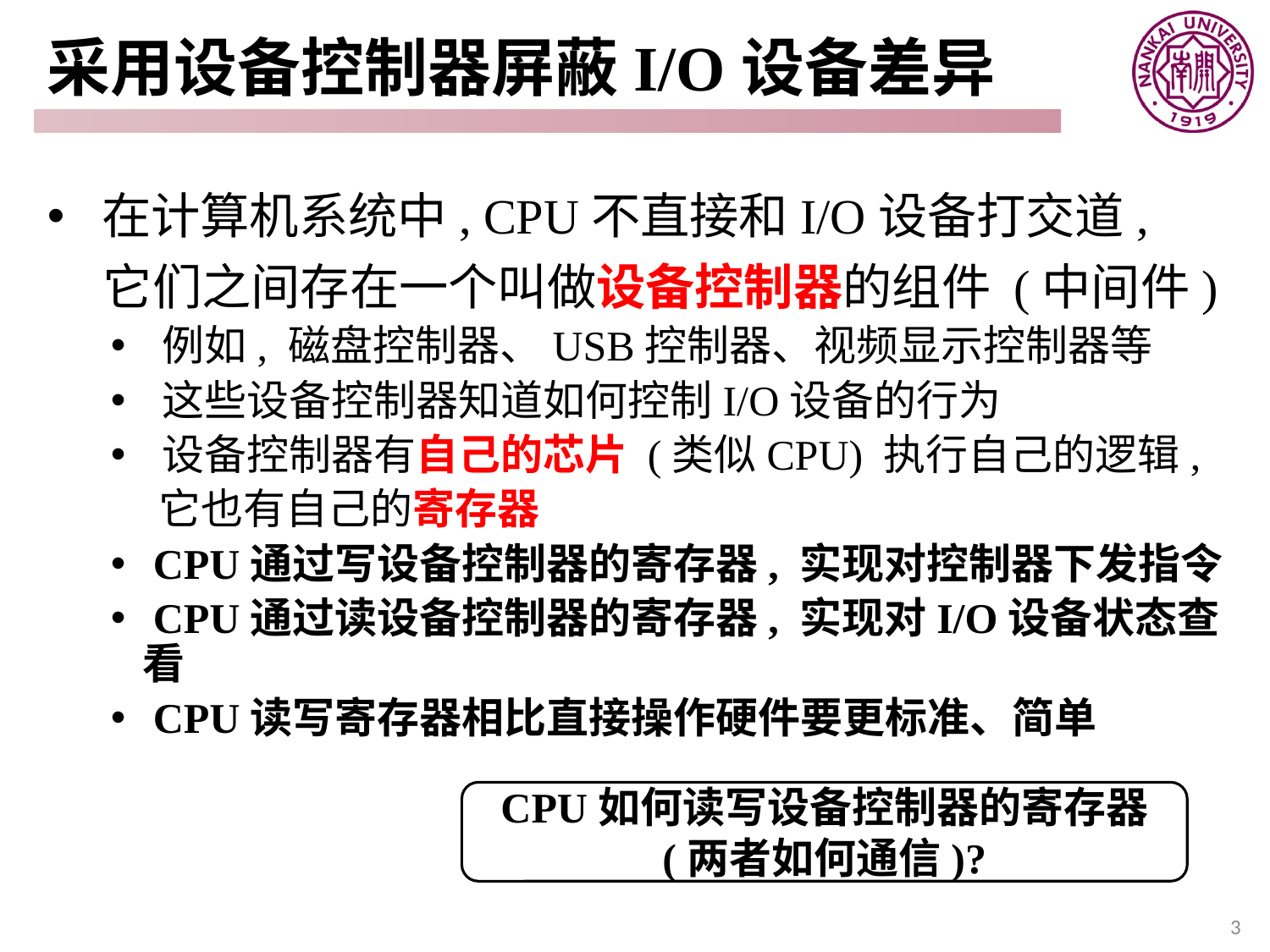

# 采用设备控制器屏蔽I/O设备差异
 在计算机系统中, CPU不直接和I/O设备打交道,
    它们之间存在一个叫做设备控制器的组件 (中间件)
 例如, 磁盘控制器、USB控制器、视频显示控制器等
 这些设备控制器知道如何控制I/O设备的行为
 设备控制器有自己的芯片 (类似CPU) 执行自己的逻辑,
    它也有自己的寄存器
 CPU通过写设备控制器的寄存器, 实现对控制器下发指令
 CPU通过读设备控制器的寄存器, 实现对I/O设备状态查看
 CPU读写寄存器相比直接操作硬件要更标准、简单

CPU如何读写设备控制器的寄存器 (两者如何通信)?
3